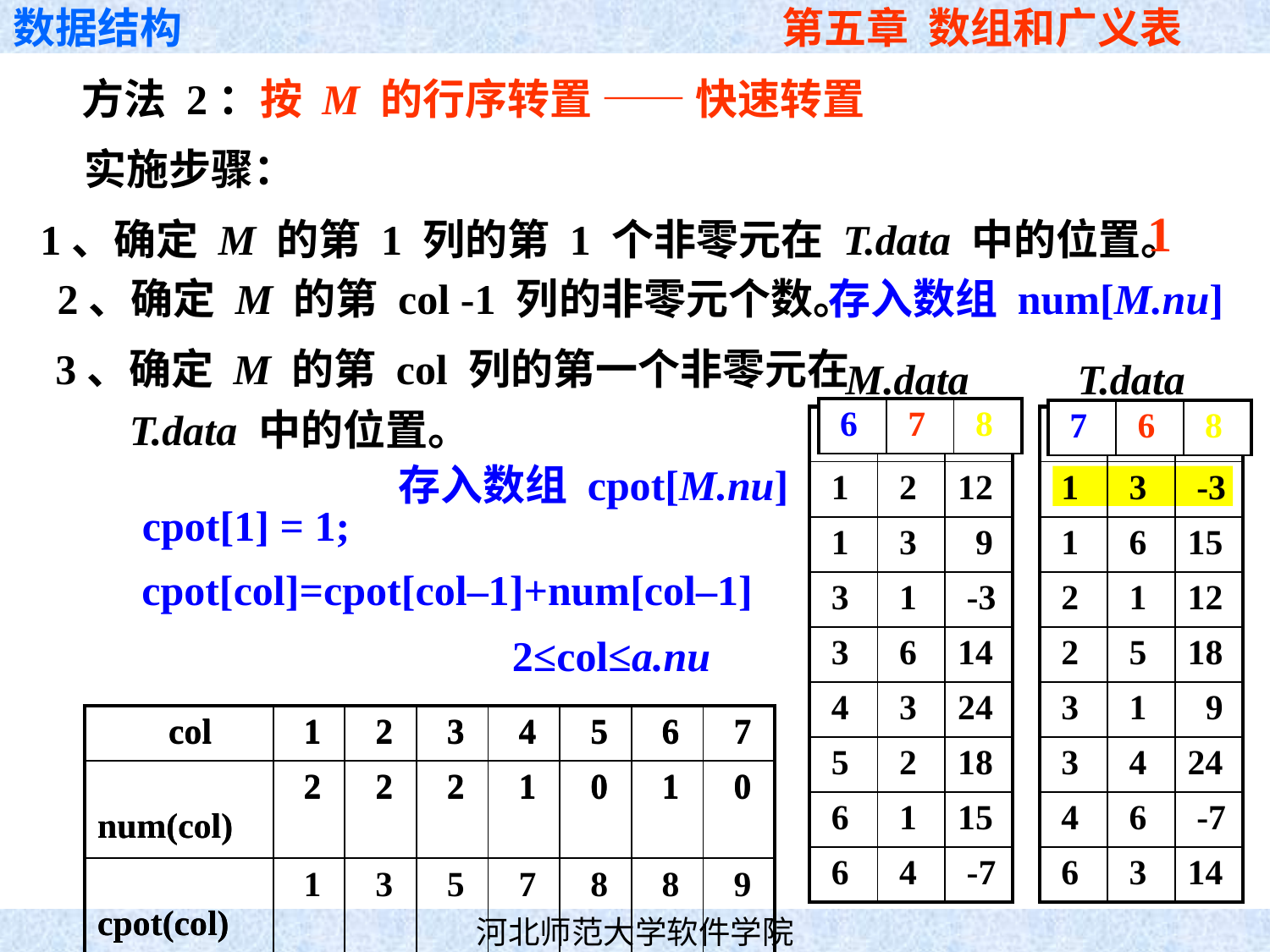

方法 2：按 M 的行序转置 —— 快速转置
实施步骤：
1
1、确定 M 的第 1 列的第 1 个非零元在 T.data 中的位置。
2、确定 M 的第 col -1 列的非零元个数。
存入数组 num[M.nu]
3、确定 M 的第 col 列的第一个非零元在
       T.data 中的位置。
M.data
T.data
| 6 | 7 | 8 |
| --- | --- | --- |
| 7 | 6 | 8 |
| --- | --- | --- |
|  |  |  |
| --- | --- | --- |
| 1 | 2 | 12 |
| 1 | 3 | 9 |
| 3 | 1 | -3 |
| 3 | 6 | 14 |
| 4 | 3 | 24 |
| 5 | 2 | 18 |
| 6 | 1 | 15 |
| 6 | 4 | -7 |
|  |  |  |
| --- | --- | --- |
| 1 | 3 | -3 |
| 1 | 6 | 15 |
| 2 | 1 | 12 |
| 2 | 5 | 18 |
| 3 | 1 | 9 |
| 3 | 4 | 24 |
| 4 | 6 | -7 |
| 6 | 3 | 14 |
存入数组 cpot[M.nu]

cpot[1] = 1;
cpot[col]=cpot[col–1]+num[col–1]
                                   2≤col≤a.nu
| col | 1 | 2 | 3 | 4 | 5 | 6 | 7 |
| --- | --- | --- | --- | --- | --- | --- | --- |
| num(col) | 2 | 2 | 2 | 1 | 0 | 1 | 0 |
| cpot(col) |  |  |  |  |  |  |  |
| col | 1 | 2 | 3 | 4 | 5 | 6 | 7 |
| --- | --- | --- | --- | --- | --- | --- | --- |
| num(col) | 2 | 2 | 2 | 1 | 0 | 1 | 0 |
| cpot(col) | 1 | 3 | 5 | 7 | 8 | 8 | 9 |